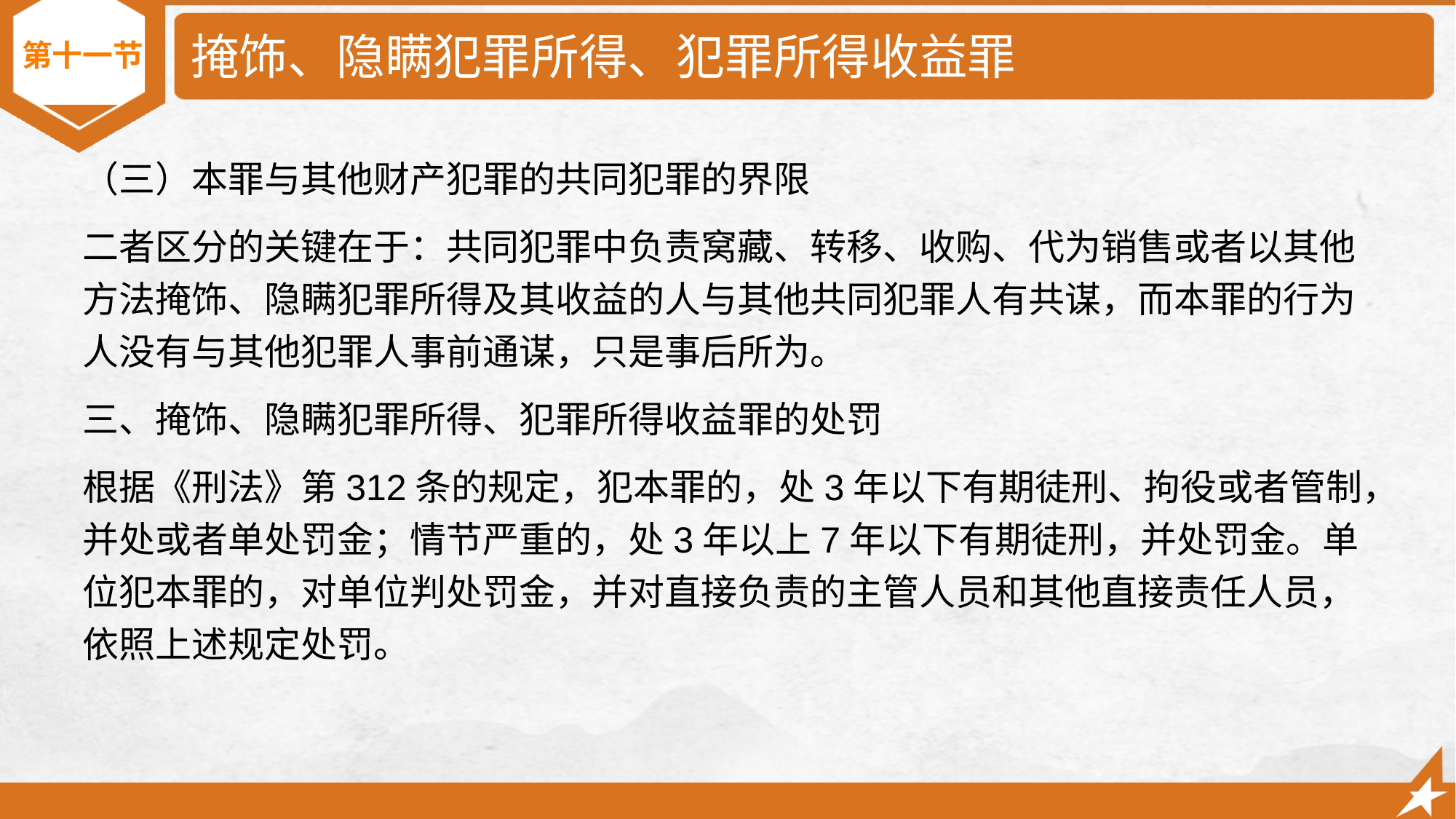

# 掩饰、隐瞒犯罪所得、犯罪所得收益罪
第十一节
（三）本罪与其他财产犯罪的共同犯罪的界限
二者区分的关键在于：共同犯罪中负责窝藏、转移、收购、代为销售或者以其他方法掩饰、隐瞒犯罪所得及其收益的人与其他共同犯罪人有共谋，而本罪的行为人没有与其他犯罪人事前通谋，只是事后所为。
三、掩饰、隐瞒犯罪所得、犯罪所得收益罪的处罚
根据《刑法》第312条的规定，犯本罪的，处3年以下有期徒刑、拘役或者管制，并处或者单处罚金；情节严重的，处3年以上7年以下有期徒刑，并处罚金。单位犯本罪的，对单位判处罚金，并对直接负责的主管人员和其他直接责任人员，依照上述规定处罚。